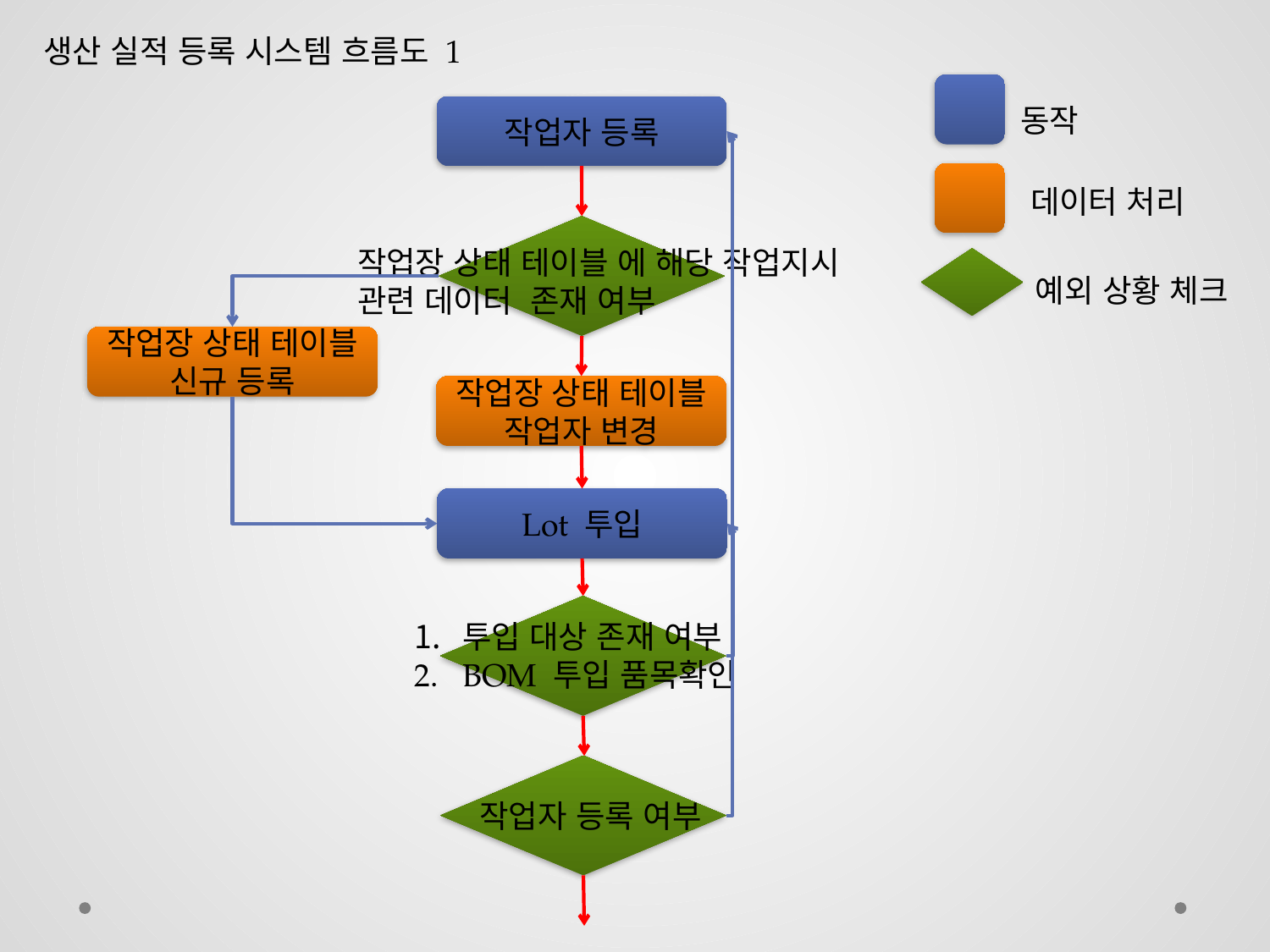

생산 실적 등록 시스템 흐름도 1

동작
작업자 등록

데이터 처리

작업장 상태 테이블 에 해당 작업지시 관련 데이터  존재 여부

예외 상황 체크
작업장 상태 테이블 신규 등록
작업장 상태 테이블 작업자 변경
Lot 투입

투입 대상 존재 여부
2.   BOM 투입 품목확인

     작업자 등록 여부